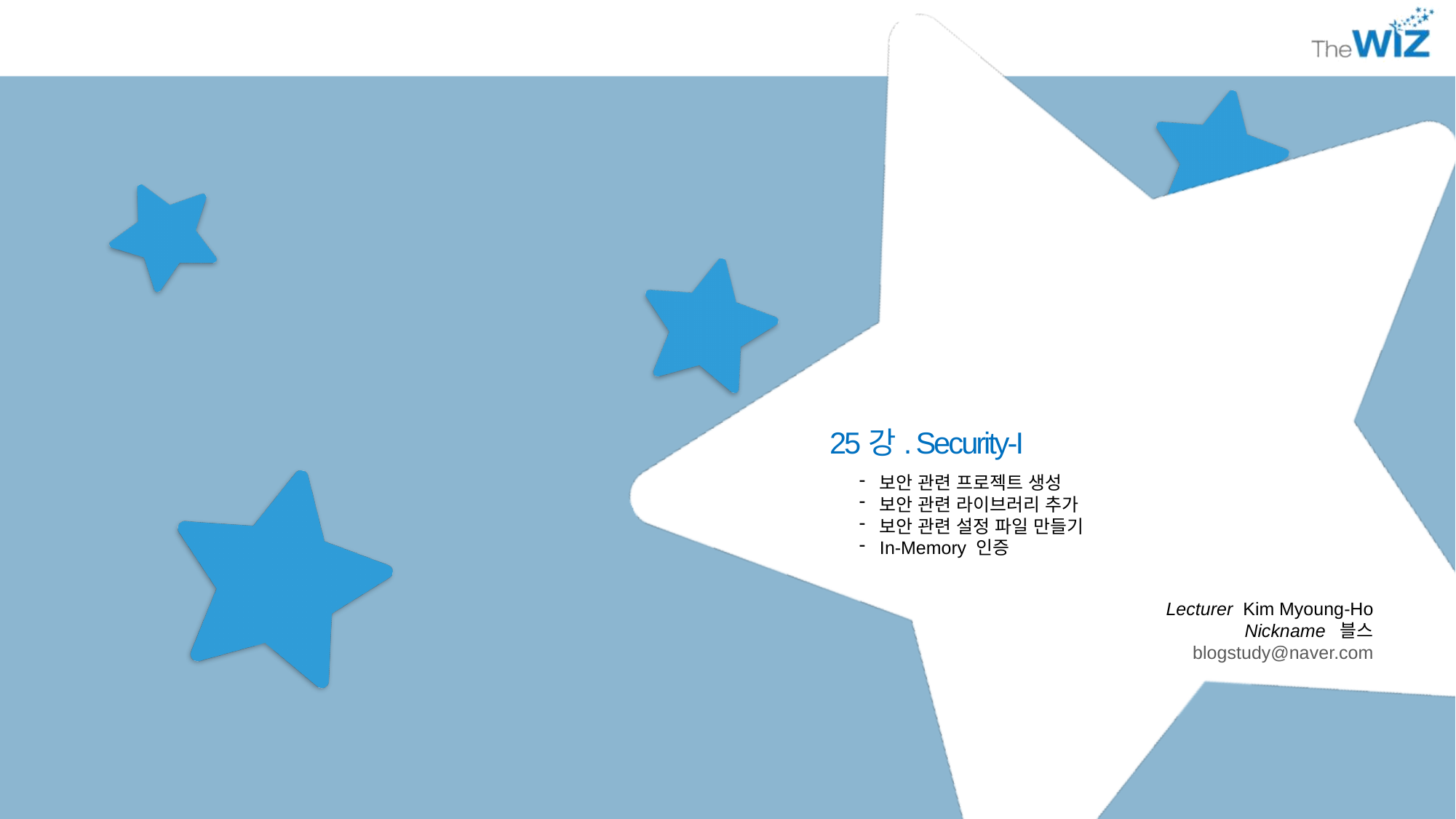

25강. Security-I
보안 관련 프로젝트 생성
보안 관련 라이브러리 추가
보안 관련 설정 파일 만들기
In-Memory 인증
Lecturer  Kim Myoung-Ho
Nickname  블스
blogstudy@naver.com